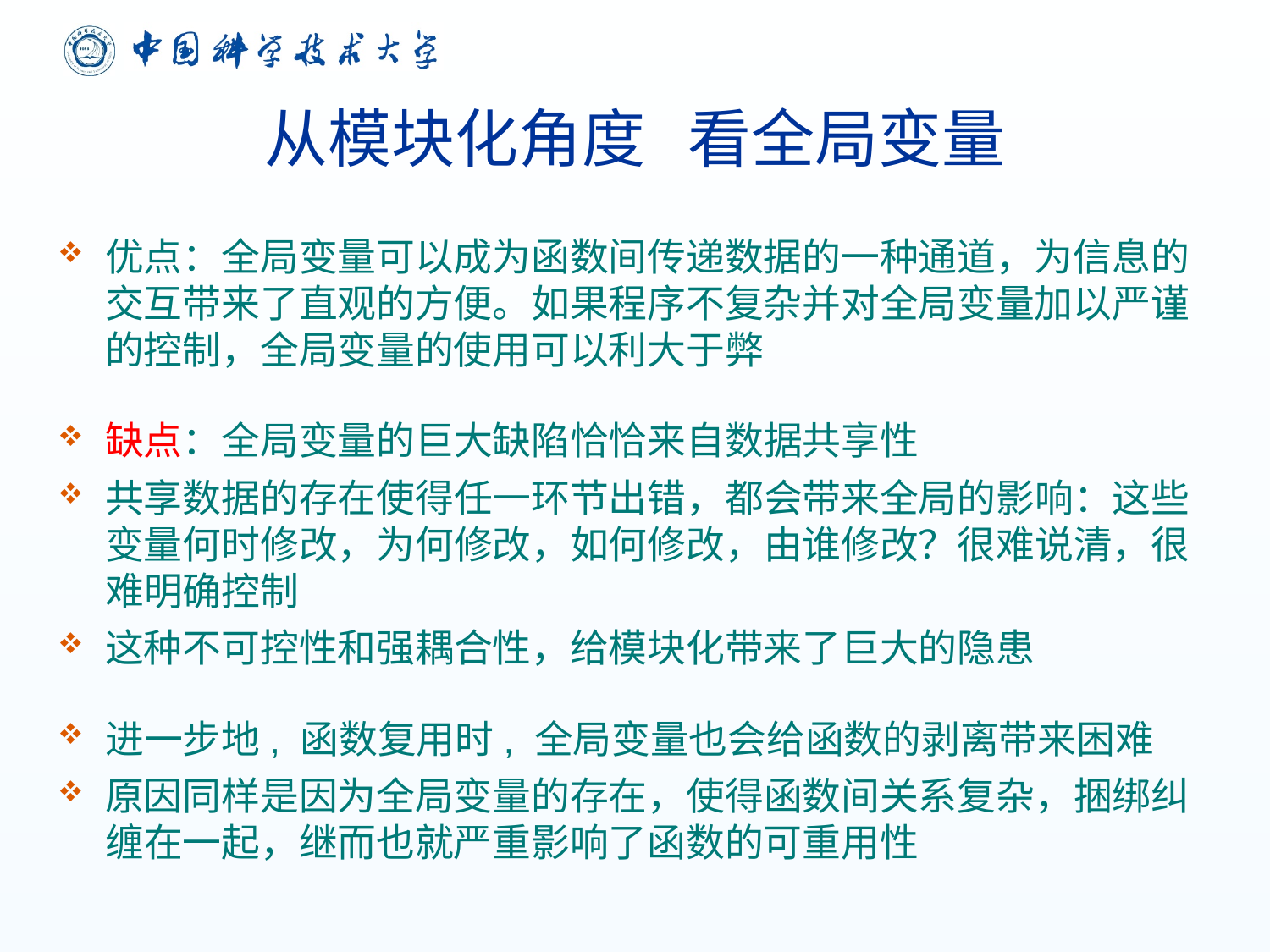

# 从模块化角度   看全局变量
优点：全局变量可以成为函数间传递数据的一种通道，为信息的交互带来了直观的方便。如果程序不复杂并对全局变量加以严谨的控制，全局变量的使用可以利大于弊

缺点：全局变量的巨大缺陷恰恰来自数据共享性
共享数据的存在使得任一环节出错，都会带来全局的影响：这些变量何时修改，为何修改，如何修改，由谁修改？很难说清，很难明确控制
这种不可控性和强耦合性，给模块化带来了巨大的隐患

进一步地, 函数复用时, 全局变量也会给函数的剥离带来困难
原因同样是因为全局变量的存在，使得函数间关系复杂，捆绑纠缠在一起，继而也就严重影响了函数的可重用性